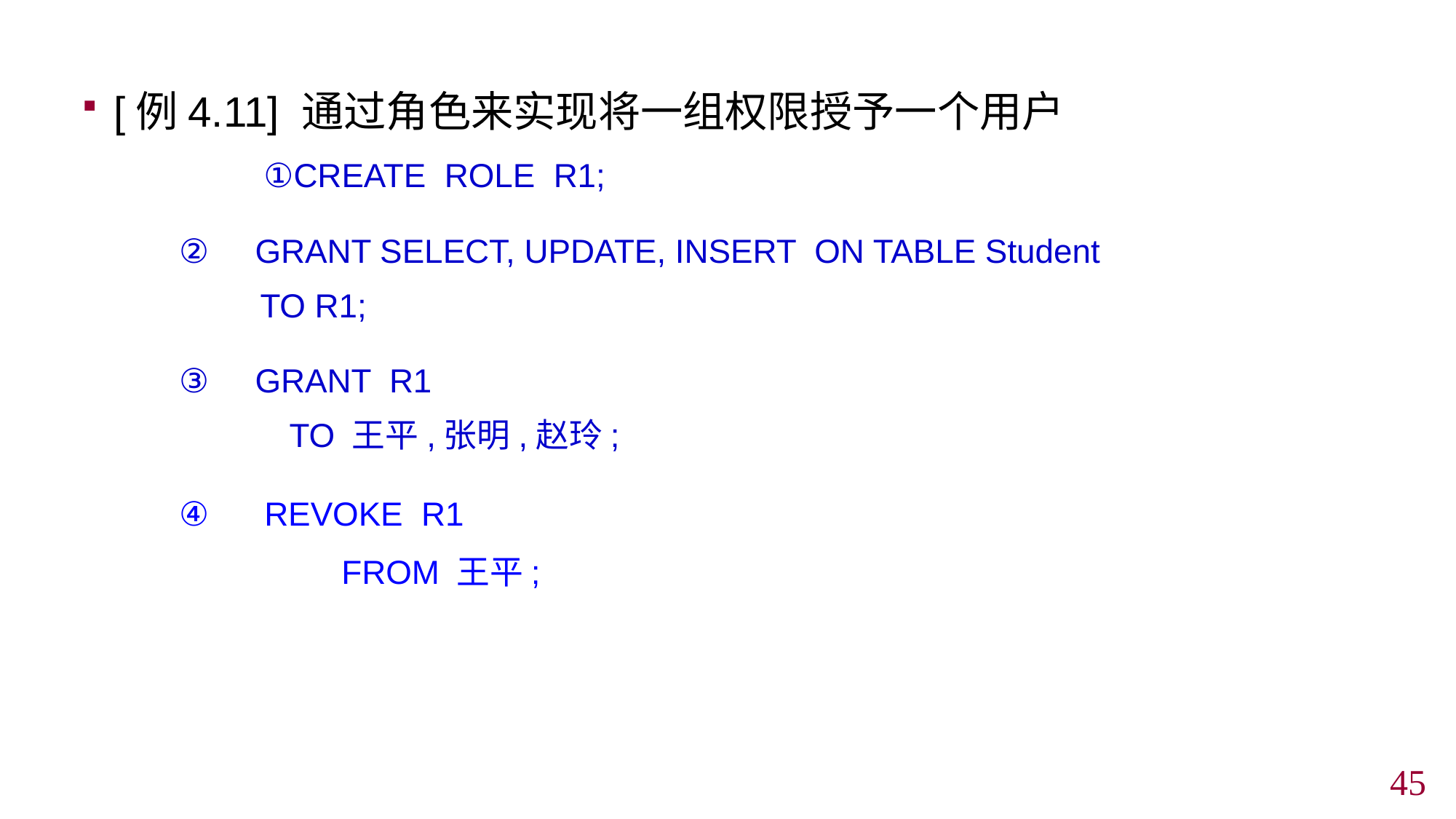

[例4.11] 通过角色来实现将一组权限授予一个用户
CREATE  ROLE  R1;

     GRANT SELECT, UPDATE, INSERT  ON TABLE Student
    	          TO R1;

     GRANT  R1
    	      TO 王平,张明,赵玲;

      REVOKE  R1
     	       FROM 王平;

45